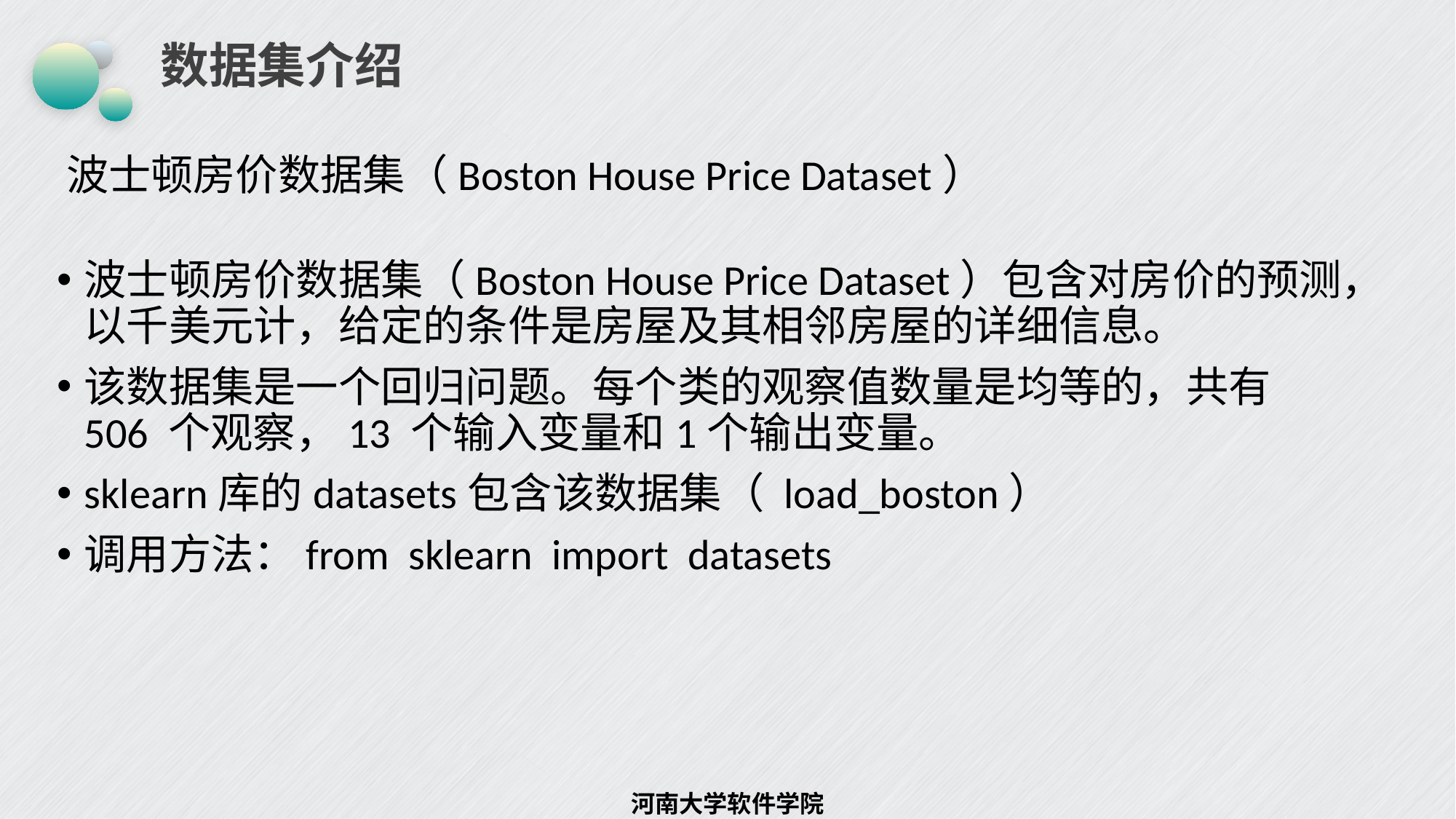

# 数据集介绍
波士顿房价数据集（Boston House Price Dataset）
波士顿房价数据集（Boston House Price Dataset）包含对房价的预测，以千美元计，给定的条件是房屋及其相邻房屋的详细信息。
该数据集是一个回归问题。每个类的观察值数量是均等的，共有 506 个观察，13 个输入变量和1个输出变量。
sklearn库的datasets包含该数据集（ load_boston）
调用方法：from  sklearn  import  datasets